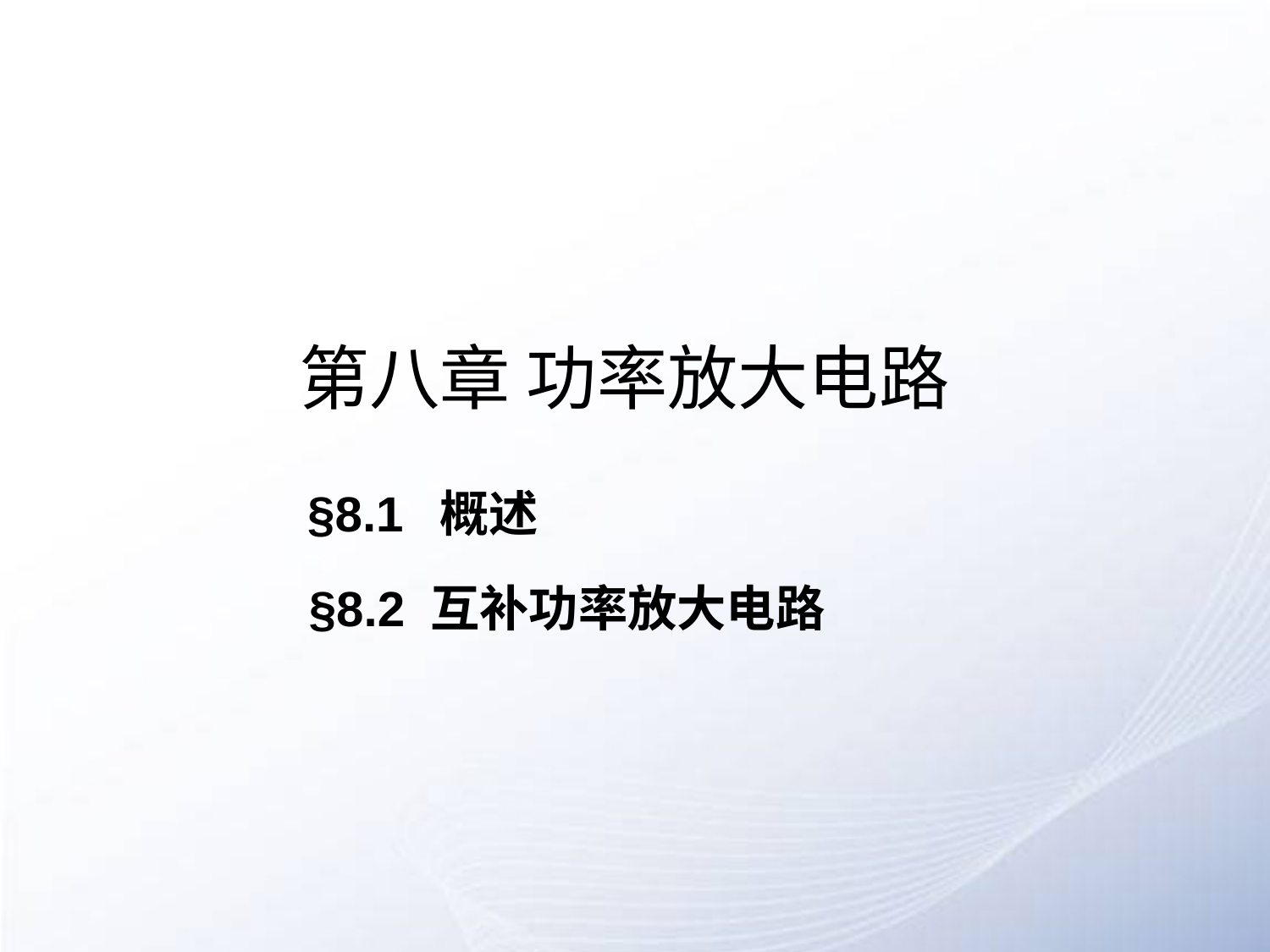

# 第八章 功率放大电路
§8.1  概述
§8.2  互补功率放大电路